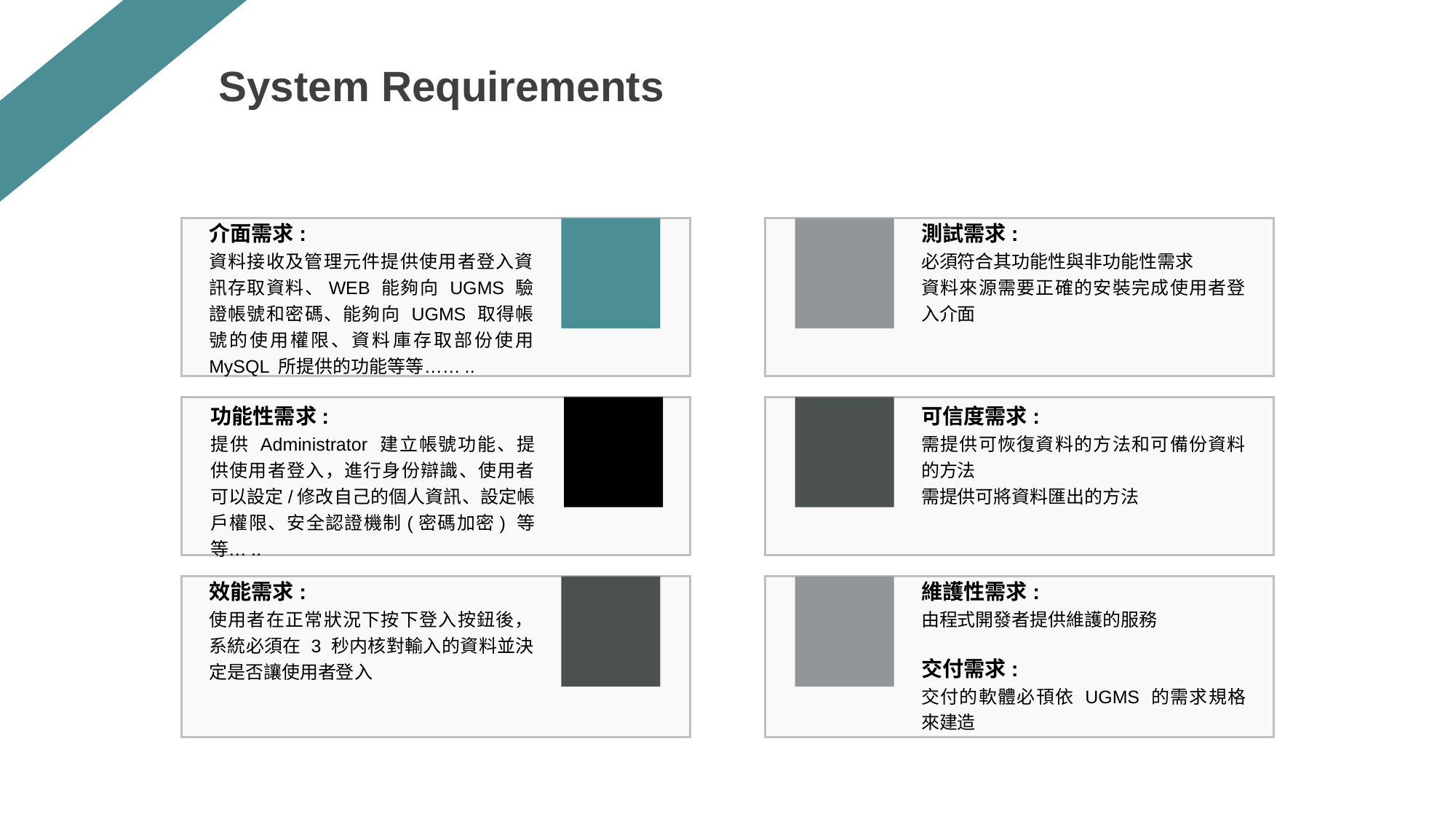

System Requirements
介面需求:
資料接收及管理元件提供使用者登入資訊存取資料、WEB 能夠向 UGMS 驗證帳號和密碼、能夠向 UGMS 取得帳號的使用權限、資料庫存取部份使用 MySQL 所提供的功能等等……..
測試需求:
必須符合其功能性與非功能性需求
資料來源需要正確的安裝完成使用者登入介面

功能性需求:
提供 Administrator 建立帳號功能、提供使用者登入，進行身份辯識、使用者可以設定/修改自己的個人資訊、設定帳戶權限、安全認證機制(密碼加密) 等等…..
可信度需求:
需提供可恢復資料的方法和可備份資料的方法
需提供可將資料匯出的方法
效能需求:
使用者在正常狀況下按下登入按鈕後，系統必須在 3 秒内核對輸入的資料並決定是否讓使用者登入

維護性需求:
由程式開發者提供維護的服務
交付需求:
交付的軟體必頇依 UGMS 的需求規格來建造